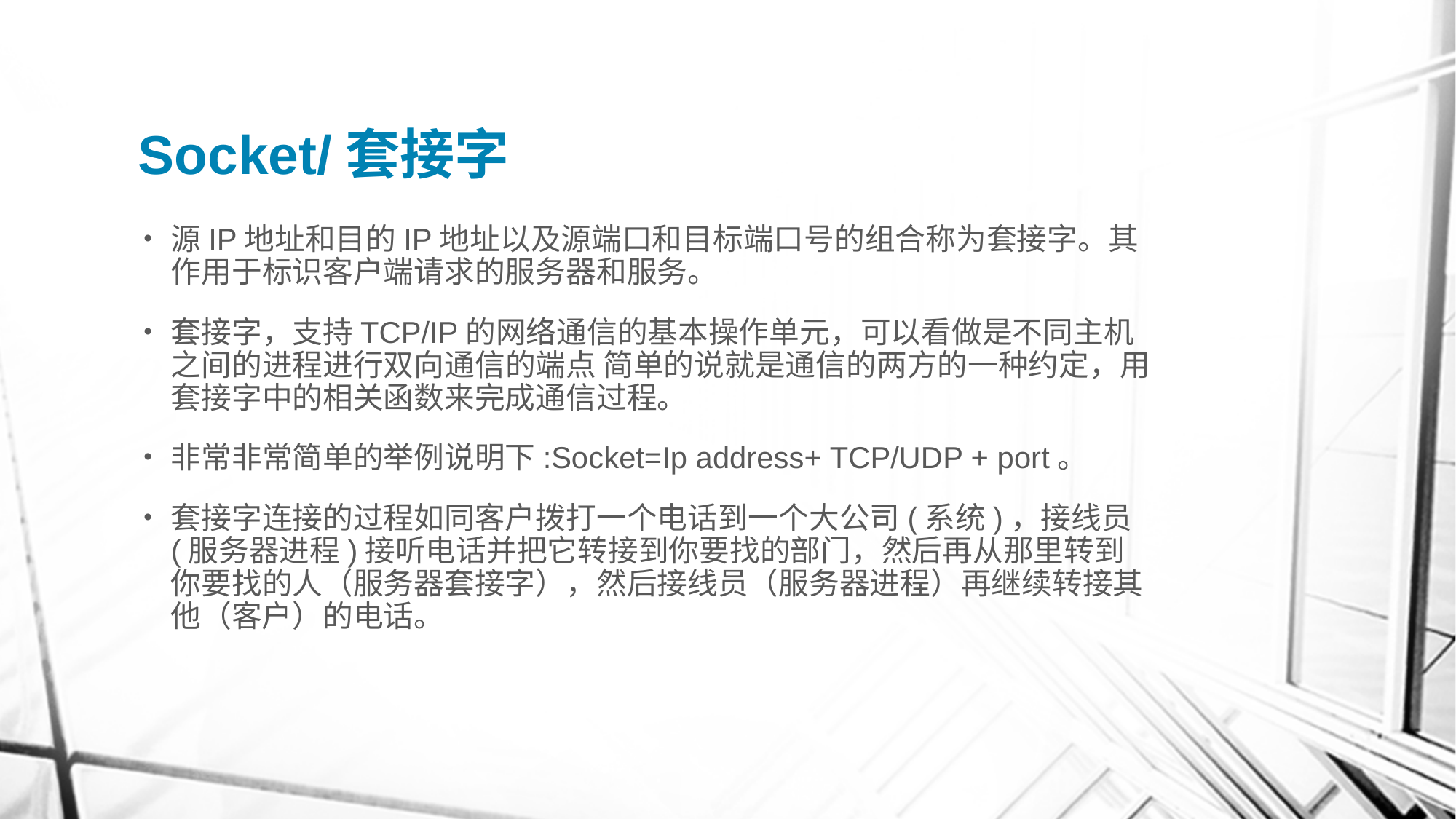

# Socket/套接字
源IP地址和目的IP地址以及源端口和目标端口号的组合称为套接字。其作用于标识客户端请求的服务器和服务。
套接字，支持TCP/IP的网络通信的基本操作单元，可以看做是不同主机之间的进程进行双向通信的端点 简单的说就是通信的两方的一种约定，用套接字中的相关函数来完成通信过程。
非常非常简单的举例说明下:Socket=Ip address+ TCP/UDP + port。
套接字连接的过程如同客户拨打一个电话到一个大公司(系统)，接线员(服务器进程)接听电话并把它转接到你要找的部门，然后再从那里转到你要找的人（服务器套接字），然后接线员（服务器进程）再继续转接其他（客户）的电话。